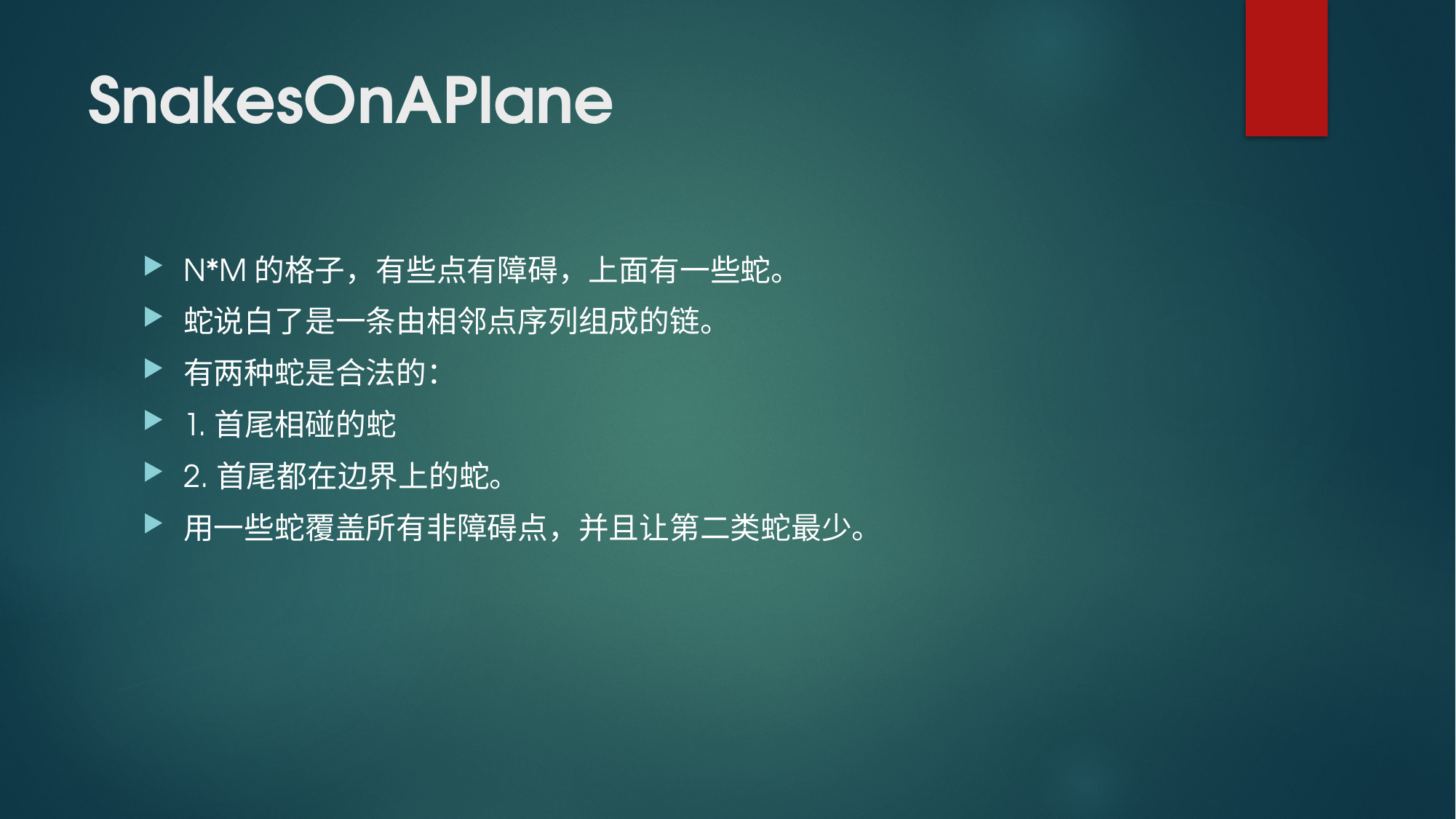

# SnakesOnAPlane
N*M的格子，有些点有障碍，上面有一些蛇。
蛇说白了是一条由相邻点序列组成的链。
有两种蛇是合法的：
1.首尾相碰的蛇
2.首尾都在边界上的蛇。
用一些蛇覆盖所有非障碍点，并且让第二类蛇最少。